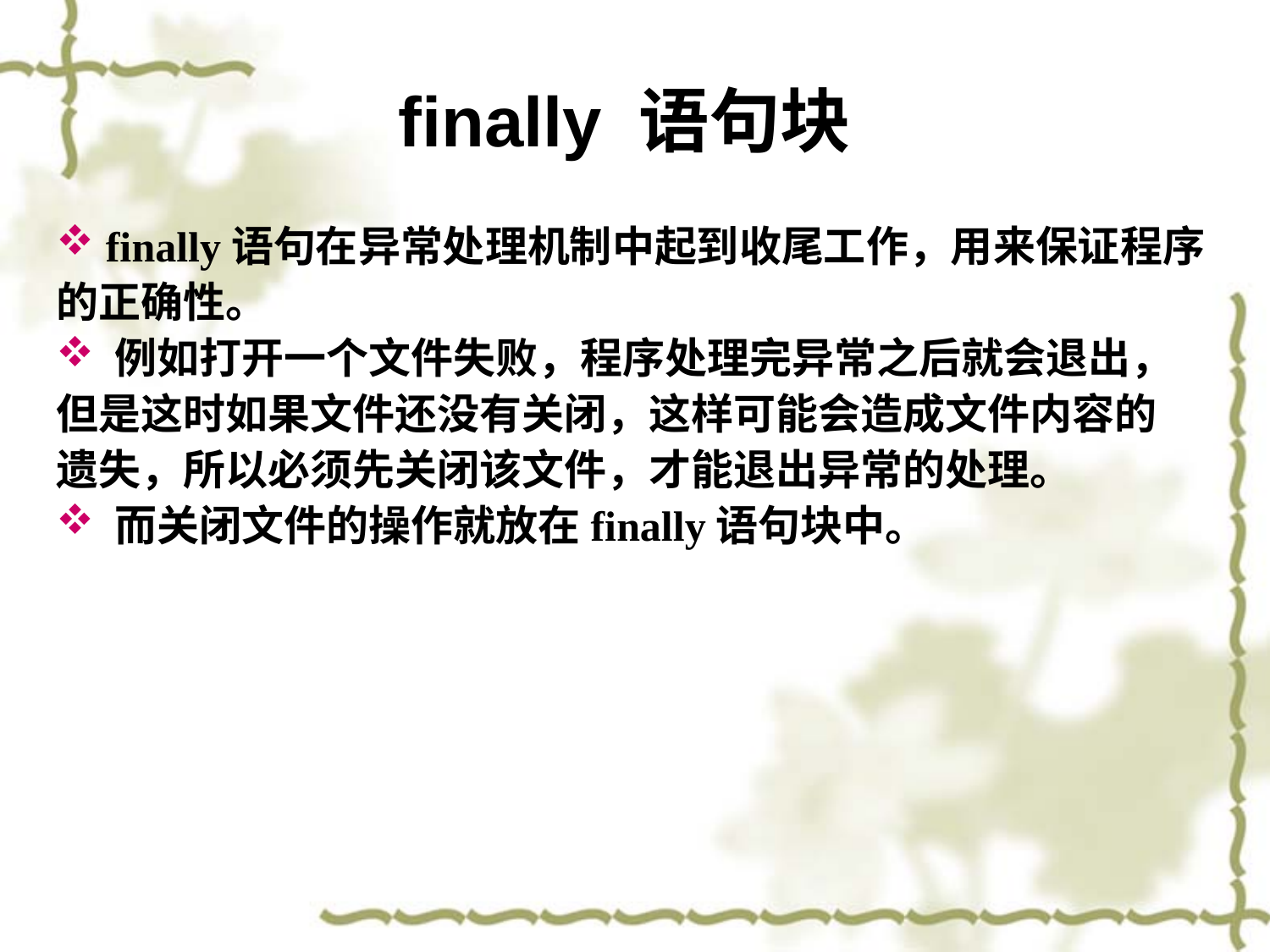

# finally 语句块
 finally语句在异常处理机制中起到收尾工作，用来保证程序
的正确性。
 例如打开一个文件失败，程序处理完异常之后就会退出，
但是这时如果文件还没有关闭，这样可能会造成文件内容的
遗失，所以必须先关闭该文件，才能退出异常的处理。
 而关闭文件的操作就放在finally语句块中。
21